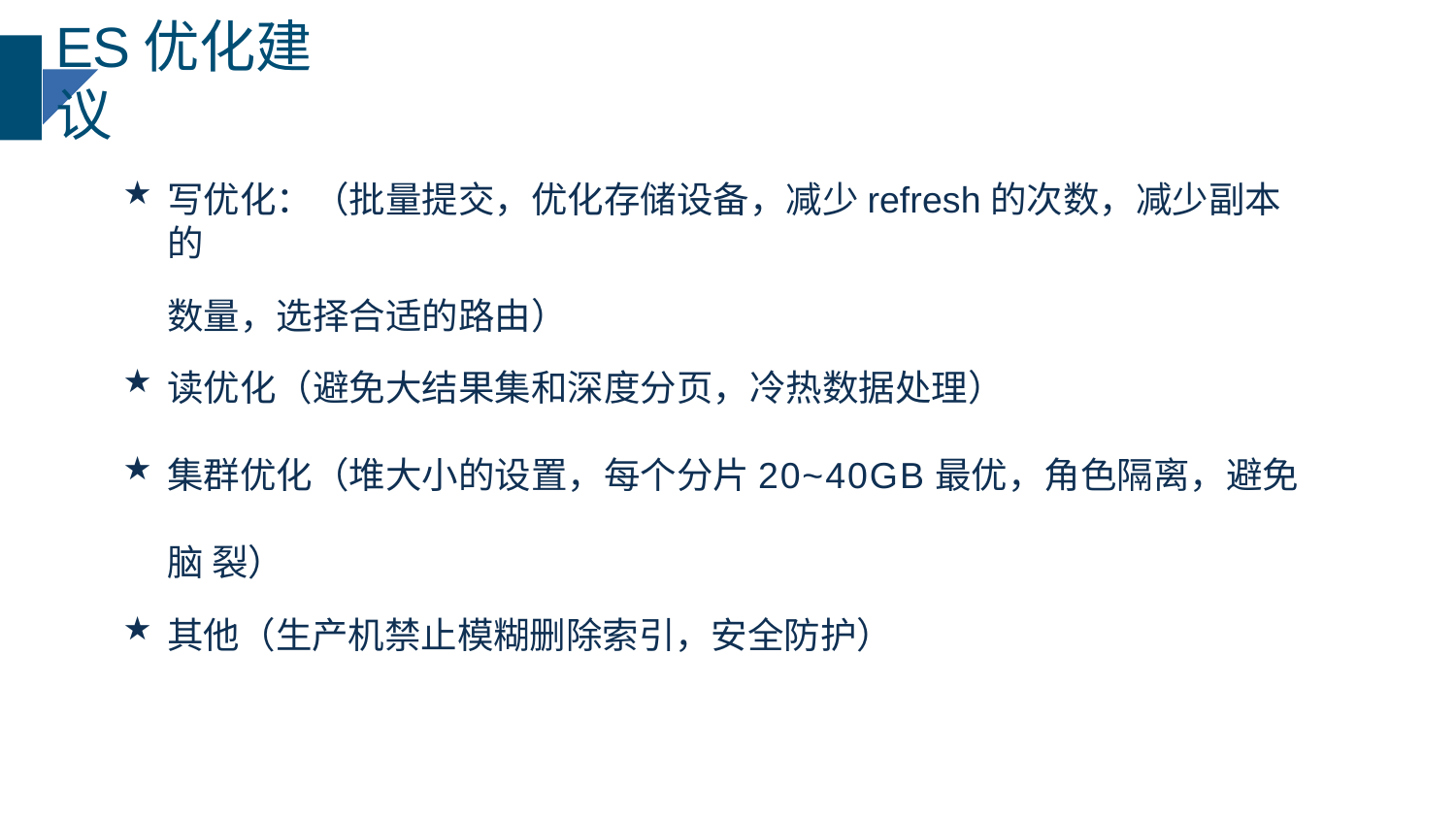

# ES优化建议
写优化：（批量提交，优化存储设备，减少refresh的次数，减少副本的

数量，选择合适的路由）

读优化（避免大结果集和深度分页，冷热数据处理）
集群优化（堆大小的设置，每个分片20~40GB最优，角色隔离，避免脑 裂）

其他（生产机禁止模糊删除索引，安全防护）